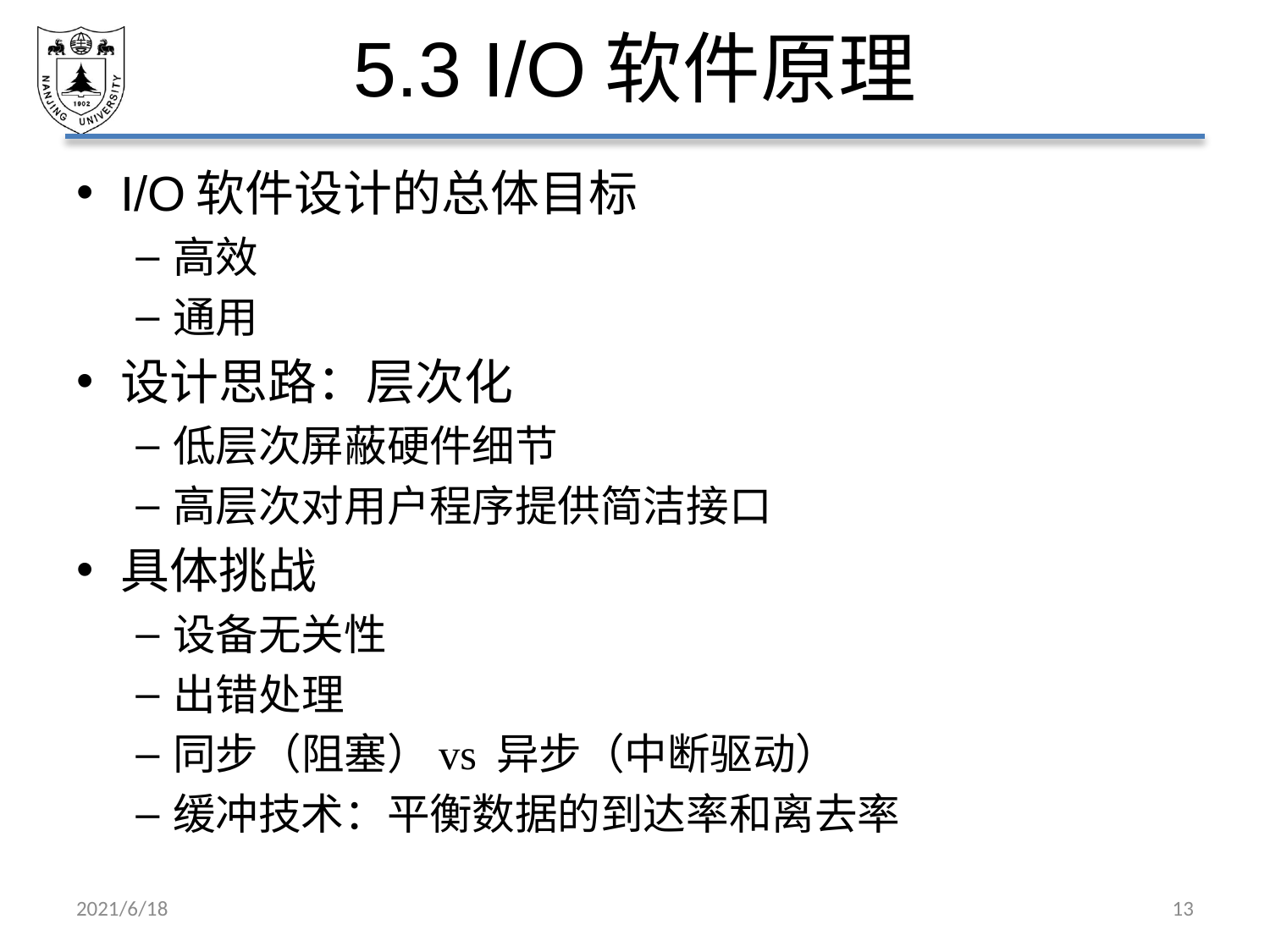

# 5.3 I/O软件原理
I/O软件设计的总体目标
高效
通用
设计思路：层次化
低层次屏蔽硬件细节
高层次对用户程序提供简洁接口
具体挑战
设备无关性
出错处理
同步（阻塞）vs 异步（中断驱动）
缓冲技术：平衡数据的到达率和离去率
2021/6/18
13